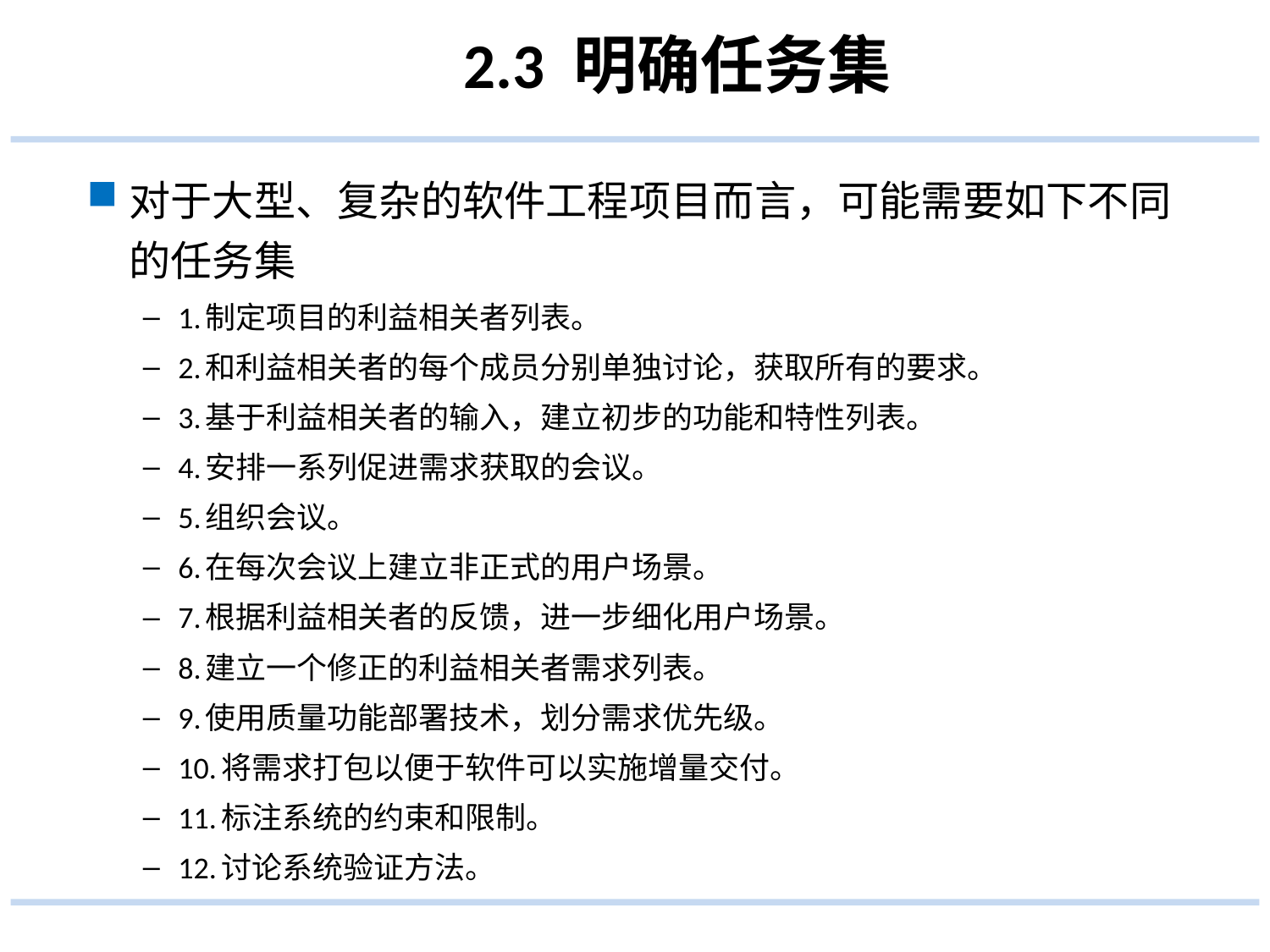

# 2.3 明确任务集
对于大型、复杂的软件工程项目而言，可能需要如下不同的任务集
1.制定项目的利益相关者列表。
2.和利益相关者的每个成员分别单独讨论，获取所有的要求。
3.基于利益相关者的输入，建立初步的功能和特性列表。
4.安排一系列促进需求获取的会议。
5.组织会议。
6.在每次会议上建立非正式的用户场景。
7.根据利益相关者的反馈，进一步细化用户场景。
8.建立一个修正的利益相关者需求列表。
9.使用质量功能部署技术，划分需求优先级。
10.将需求打包以便于软件可以实施增量交付。
11.标注系统的约束和限制。
12.讨论系统验证方法。
11